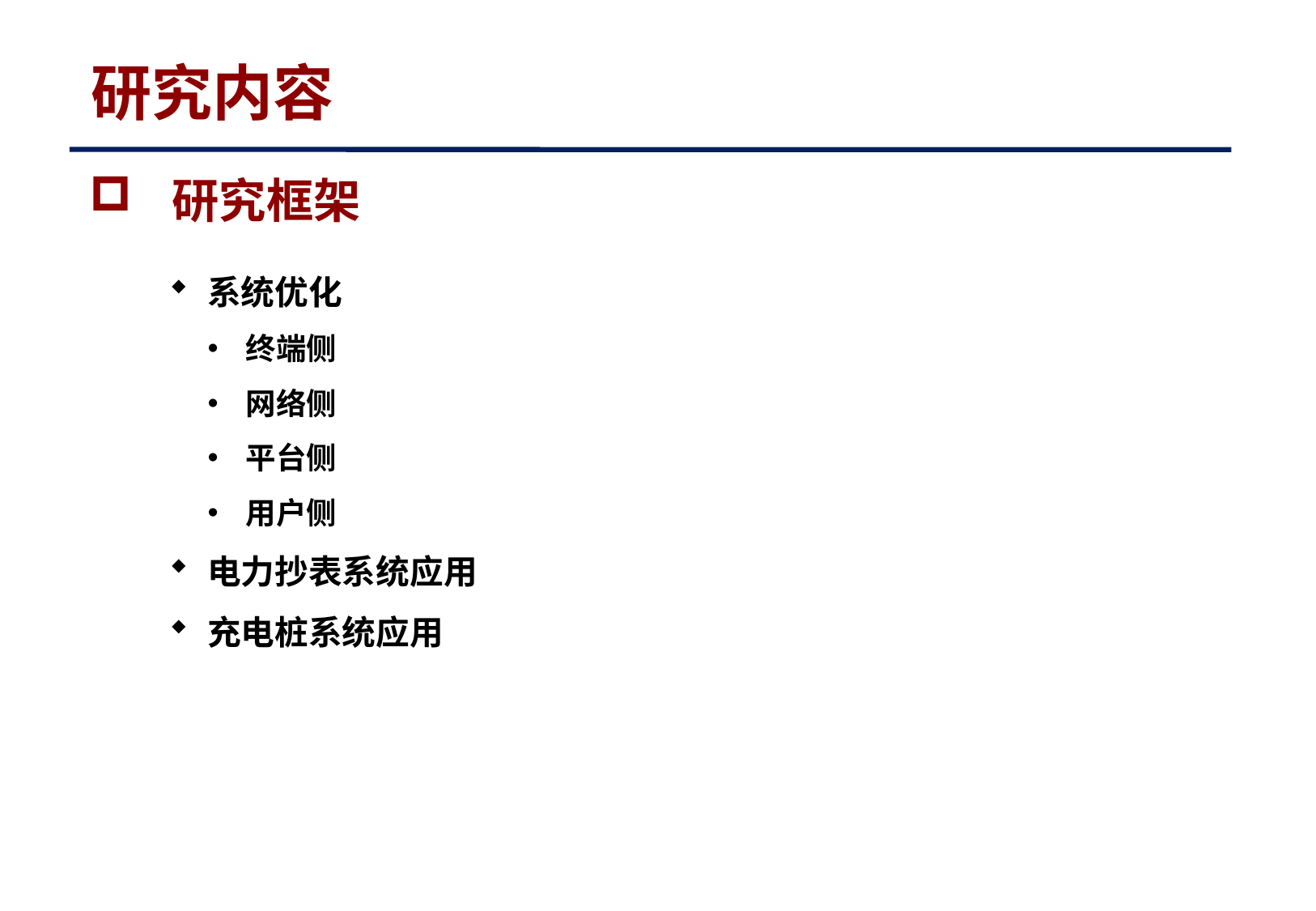

研究内容
 研究框架
系统优化
终端侧
网络侧
平台侧
用户侧
电力抄表系统应用
充电桩系统应用
12